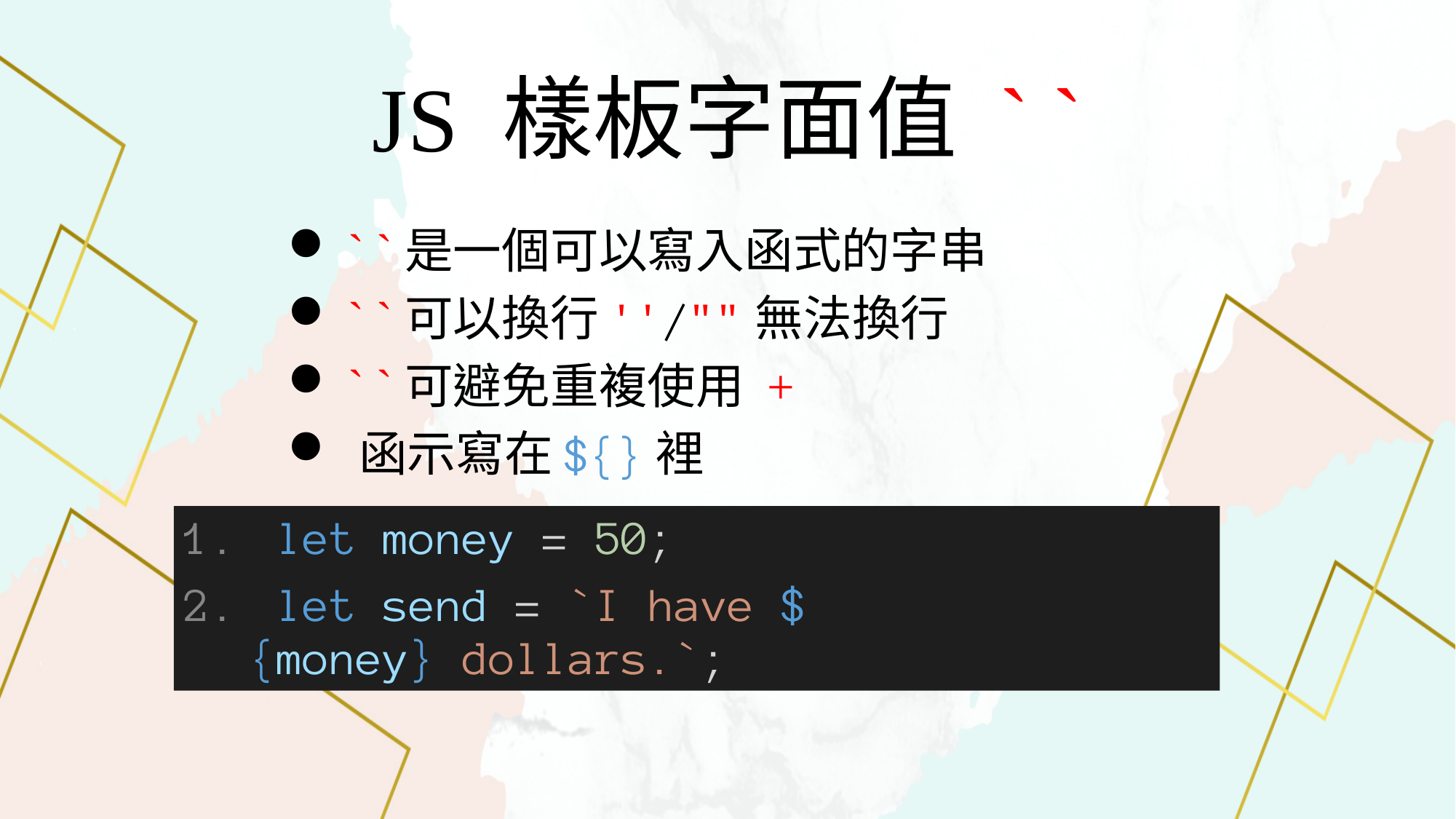

# JS 樣板字面值 ` `
 ` `是一個可以寫入函式的字串
 ` `可以換行''/""無法換行
 ` `可避免重複使用 +
 函示寫在${}裡
 let money = 50;
 let send = `I have ${money} dollars.`;